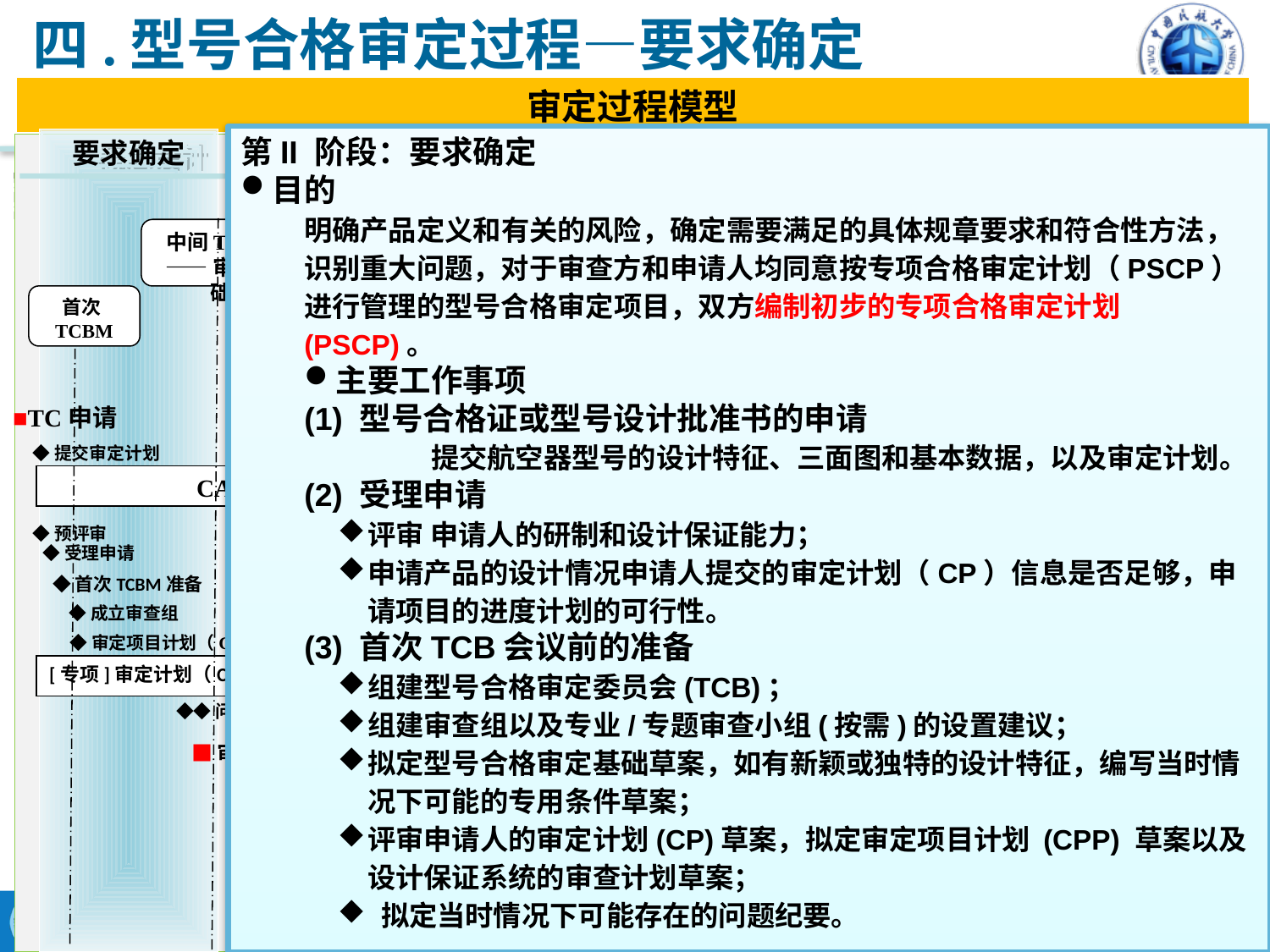

# 四.型号合格审定过程—要求确定
审定过程模型

概念设计
要求确定
符合性计划
计划实施
证后管理

概念
设计开始
熟悉性
介绍
中间TCBM
——审定基础
首飞前TCBM
产品使用结束

审定过程宣贯
首次TCBM

中间TCBM
——审定计划
最终
TCBM

项目前期指导
■TC申请

◆规章及
     政策讨论
◆提交审定计划
CAAC型号审查工作——审查组、AEG
◆预评审
型号审定（TC）■
◆受理申请
型号合格证数据单TCDS◆
◆首次TCBM准备
持续适航
◆成立审查组
适航证■
◆审定项目计划（CPP）
◆产品交付时的文件
[专项]审定计划（CP或PSCP）
产品服役
期间
◆◆问题纪要、纪要汇编

图例
■审定基础
◆确定审查组介入的范围

持续活动
ICA修订
◆监督及委派代表
◆制造符合性检查计划
TCBM
与申请人正式协调事件
证后评估
■
◆  里程碑
见实现阶段图
■  转换节点
资料保存

第II 阶段：要求确定
目的
明确产品定义和有关的风险，确定需要满足的具体规章要求和符合性方法，识别重大问题，对于审查方和申请人均同意按专项合格审定计划（PSCP）进行管理的型号合格审定项目，双方编制初步的专项合格审定计划(PSCP)。
主要工作事项
(1) 型号合格证或型号设计批准书的申请
	提交航空器型号的设计特征、三面图和基本数据，以及审定计划。
(2) 受理申请
评审 申请人的研制和设计保证能力；
申请产品的设计情况申请人提交的审定计划（CP）信息是否足够，申请项目的进度计划的可行性。
(3) 首次TCB会议前的准备
组建型号合格审定委员会(TCB)；
组建审查组以及专业/专题审查小组(按需)的设置建议；
拟定型号合格审定基础草案，如有新颖或独特的设计特征，编写当时情况下可能的专用条件草案；
评审申请人的审定计划(CP)草案，拟定审定项目计划 (CPP) 草案以及设计保证系统的审查计划草案；
 拟定当时情况下可能存在的问题纪要。
要求确定
要求确定

中间TCBM
——审定基础
首次TCBM

■TC申请

◆提交审定计划
CAAC型号审查工作——审查组、AEG
◆预评审
◆受理申请
◆首次TCBM准备
◆成立审查组
◆审定项目计划（CPP）
[专项]审定计划（CP或PSCP）
◆◆问题纪要、纪要汇编
■审定基础